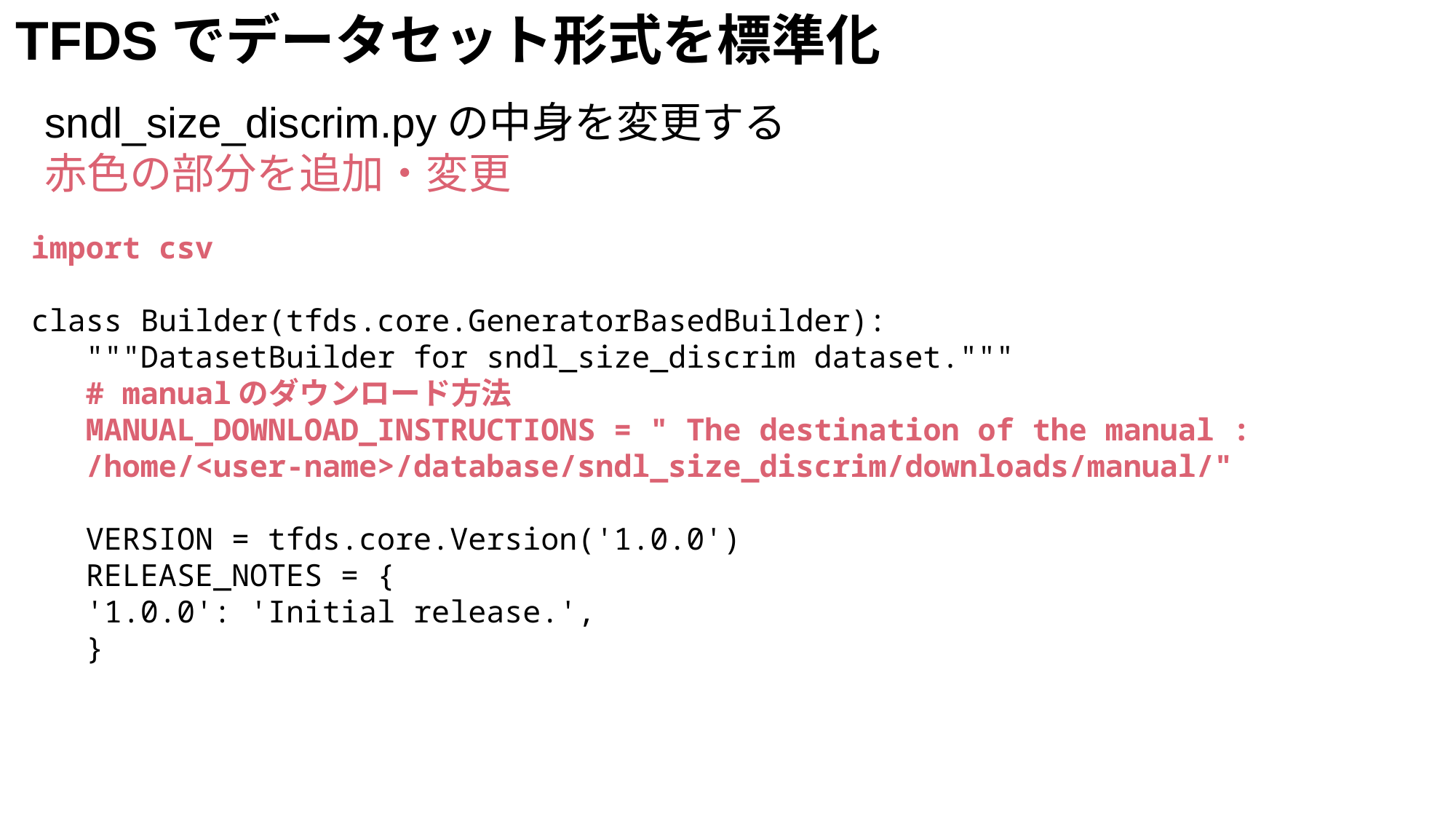

TFDSでデータセット形式を標準化
sndl_size_discrim.pyの中身を変更する
赤色の部分を追加・変更
import csv

class Builder(tfds.core.GeneratorBasedBuilder):
"""DatasetBuilder for sndl_size_discrim dataset."""
# manualのダウンロード方法
MANUAL_DOWNLOAD_INSTRUCTIONS = " The destination of the manual :  /home/<user-name>/database/sndl_size_discrim/downloads/manual/"
VERSION = tfds.core.Version('1.0.0')
RELEASE_NOTES = {
'1.0.0': 'Initial release.',
}